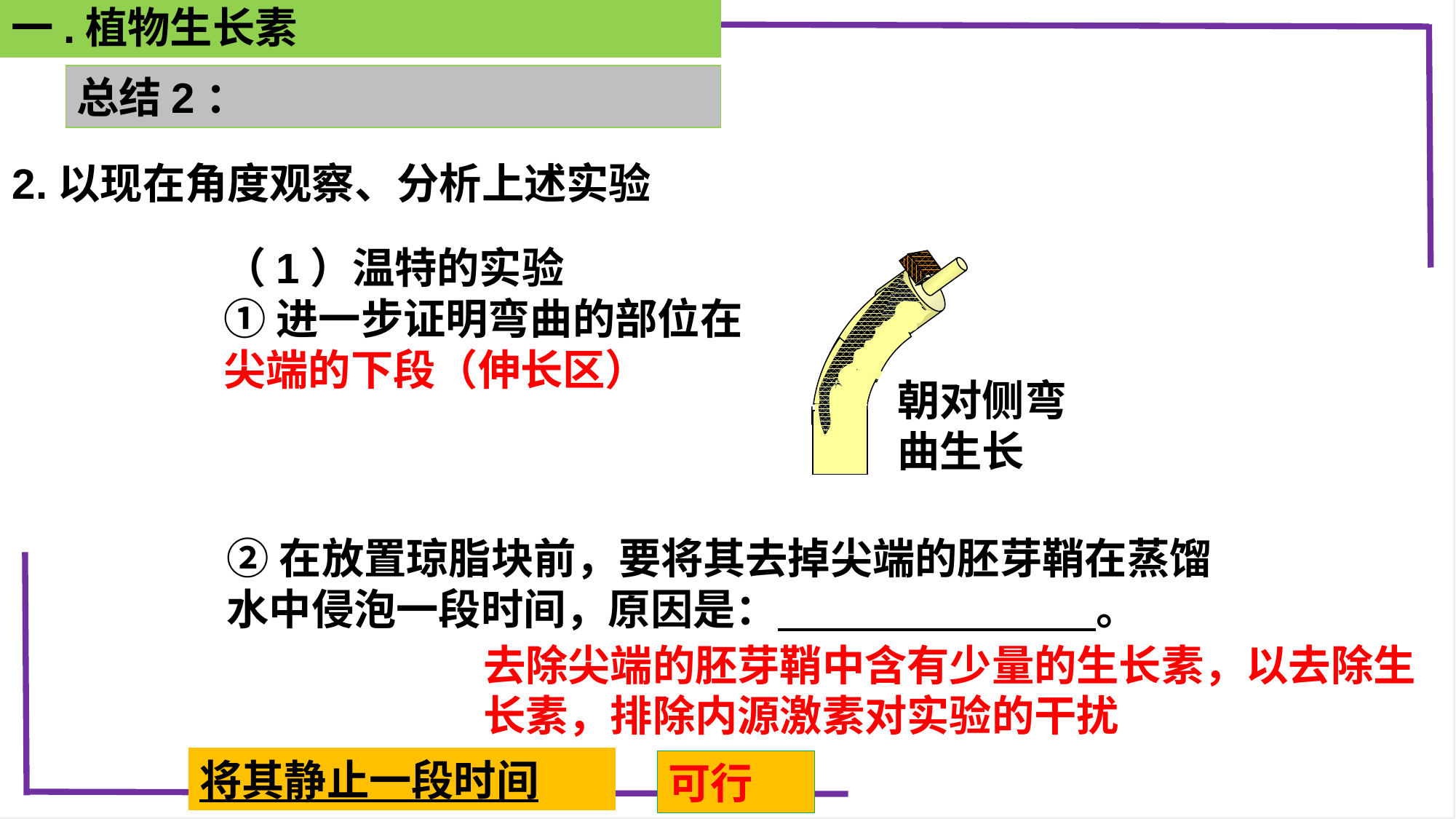

一.植物生长素
总结2：
2.以现在角度观察、分析上述实验

朝对侧弯曲生长
（1）温特的实验
①进一步证明弯曲的部位在尖端的下段（伸长区）
②在放置琼脂块前，要将其去掉尖端的胚芽鞘在蒸馏水中侵泡一段时间，原因是：                                 。
去除尖端的胚芽鞘中含有少量的生长素，以去除生长素，排除内源激素对实验的干扰
将其静止一段时间
可行